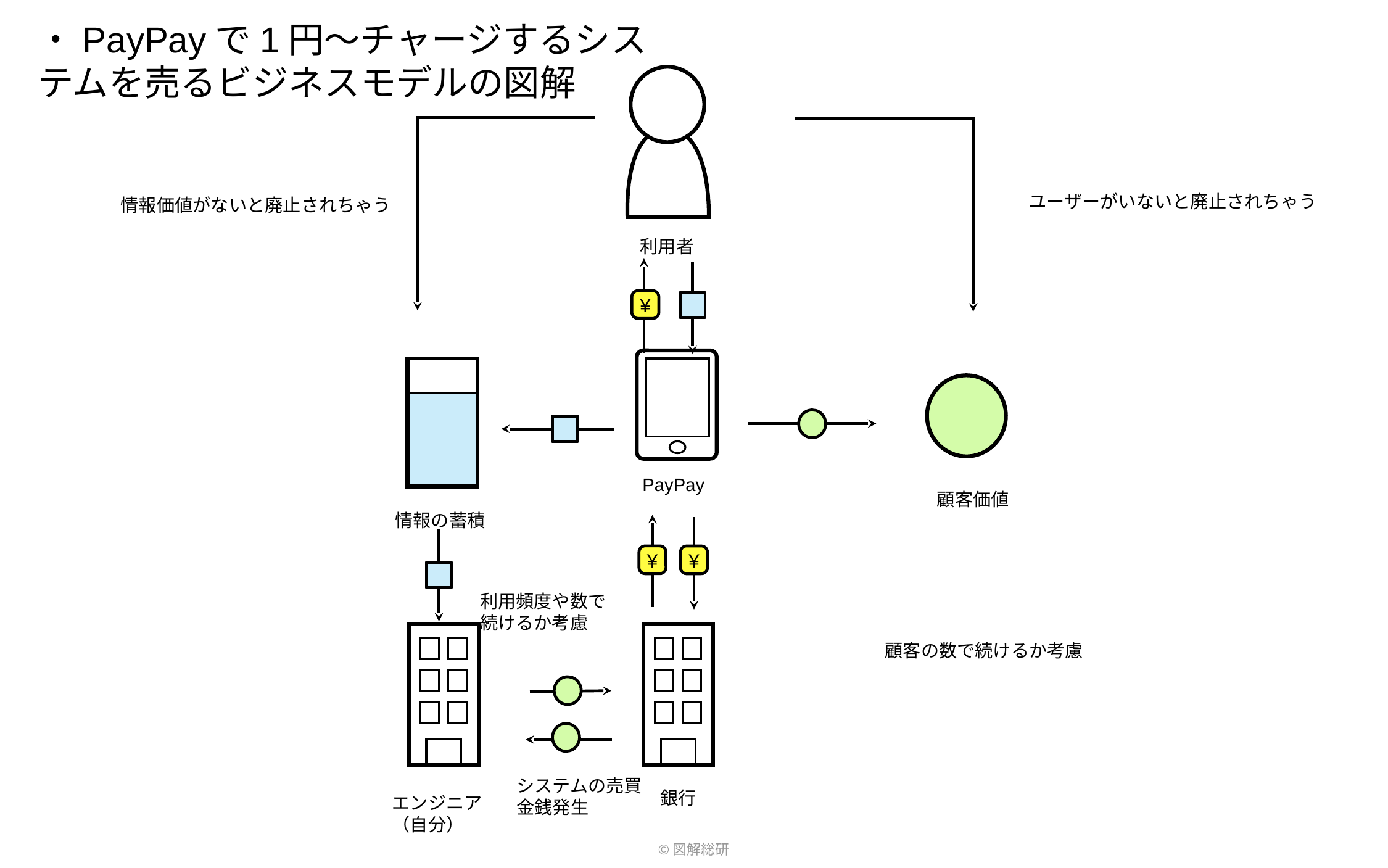

・PayPayで1円〜チャージするシステムを売るビジネスモデルの図解

ユーザーがいないと廃止されちゃう
情報価値がないと廃止されちゃう
利用者
¥

PayPay
顧客価値
情報の蓄積
¥
¥

利用頻度や数で続けるか考慮

顧客の数で続けるか考慮

システムの売買
金銭発生
銀行
エンジニア
（自分）